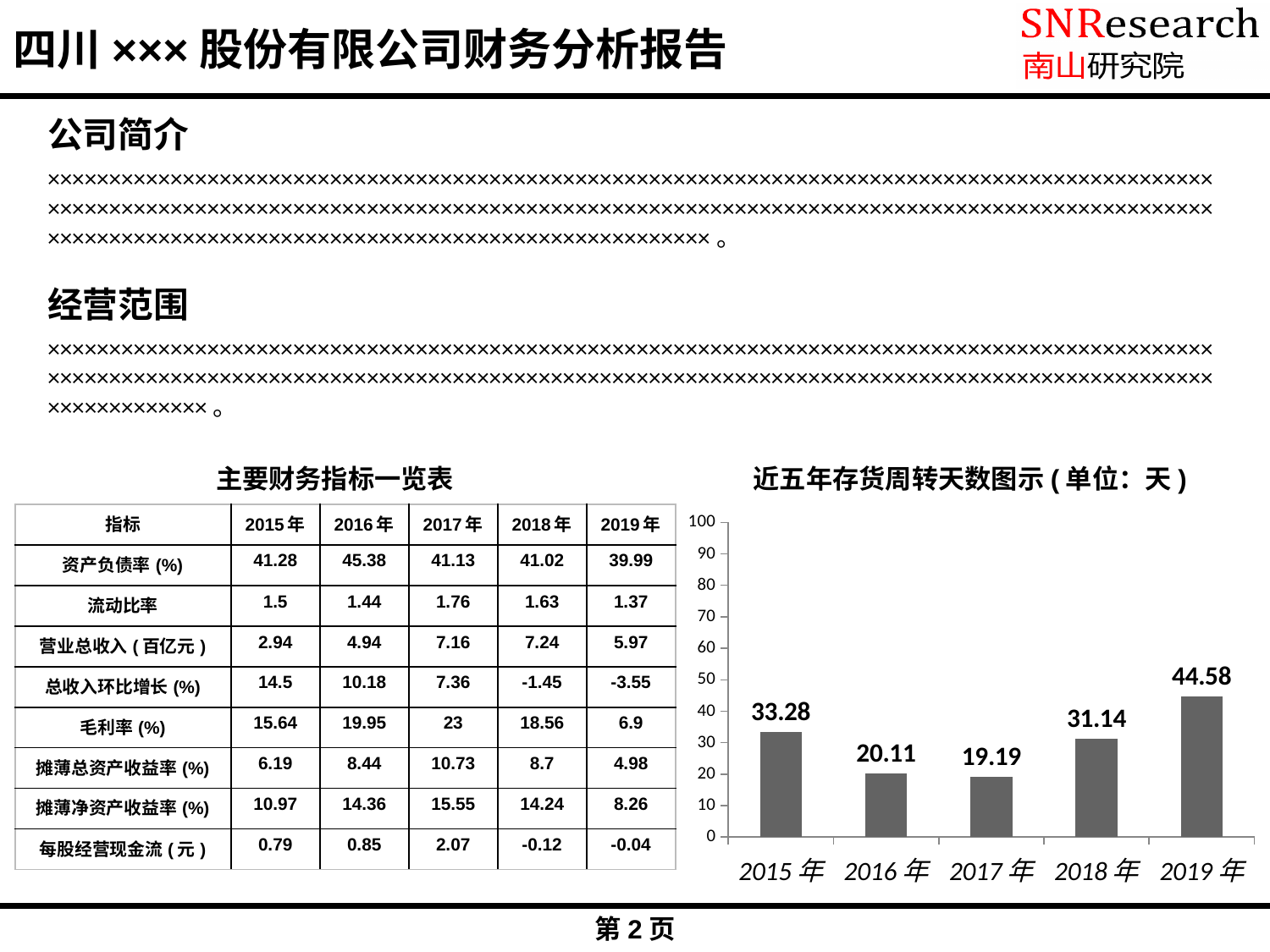

# 四川×××股份有限公司财务分析报告
公司简介
××××××××××××××××××××××××××××××××××××××××××××××××××××××××××××××××××××××××××××××××××××××××××××××××××××××××××××××××××××××××××××××××××××××××××××××××××××××××××××××××××××××××××××××××××××××××××××××××××××××××××××××××××××××××××××××××××××××××××××××××××××。
经营范围
×××××××××××××××××××××××××××××××××××××××××××××××××××××××××××××××××××××××××××××××××××××××××××××××××××××××××××××××××××××××××××××××××××××××××××××××××××××××××××××××××××××××××××××××××××××××××××××××××××××××××××。
主要财务指标一览表
近五年存货周转天数图示(单位：天)
| 指标 | 2015年 | 2016年 | 2017年 | 2018年 | 2019年 |
| --- | --- | --- | --- | --- | --- |
| 资产负债率(%) | 41.28 | 45.38 | 41.13 | 41.02 | 39.99 |
| 流动比率 | 1.5 | 1.44 | 1.76 | 1.63 | 1.37 |
| 营业总收入(百亿元) | 2.94 | 4.94 | 7.16 | 7.24 | 5.97 |
| 总收入环比增长(%) | 14.5 | 10.18 | 7.36 | -1.45 | -3.55 |
| 毛利率(%) | 15.64 | 19.95 | 23 | 18.56 | 6.9 |
| 摊薄总资产收益率(%) | 6.19 | 8.44 | 10.73 | 8.7 | 4.98 |
| 摊薄净资产收益率(%) | 10.97 | 14.36 | 15.55 | 14.24 | 8.26 |
| 每股经营现金流(元) | 0.79 | 0.85 | 2.07 | -0.12 | -0.04 |

### Chart

| Category | Series 1 |
|---|---|
| 2015年 | 33.28 |
| 2016年 | 20.11 |
| 2017年 | 19.19 |
| 2018年 | 31.14 |
| 2019年 | 44.58 |
第2页